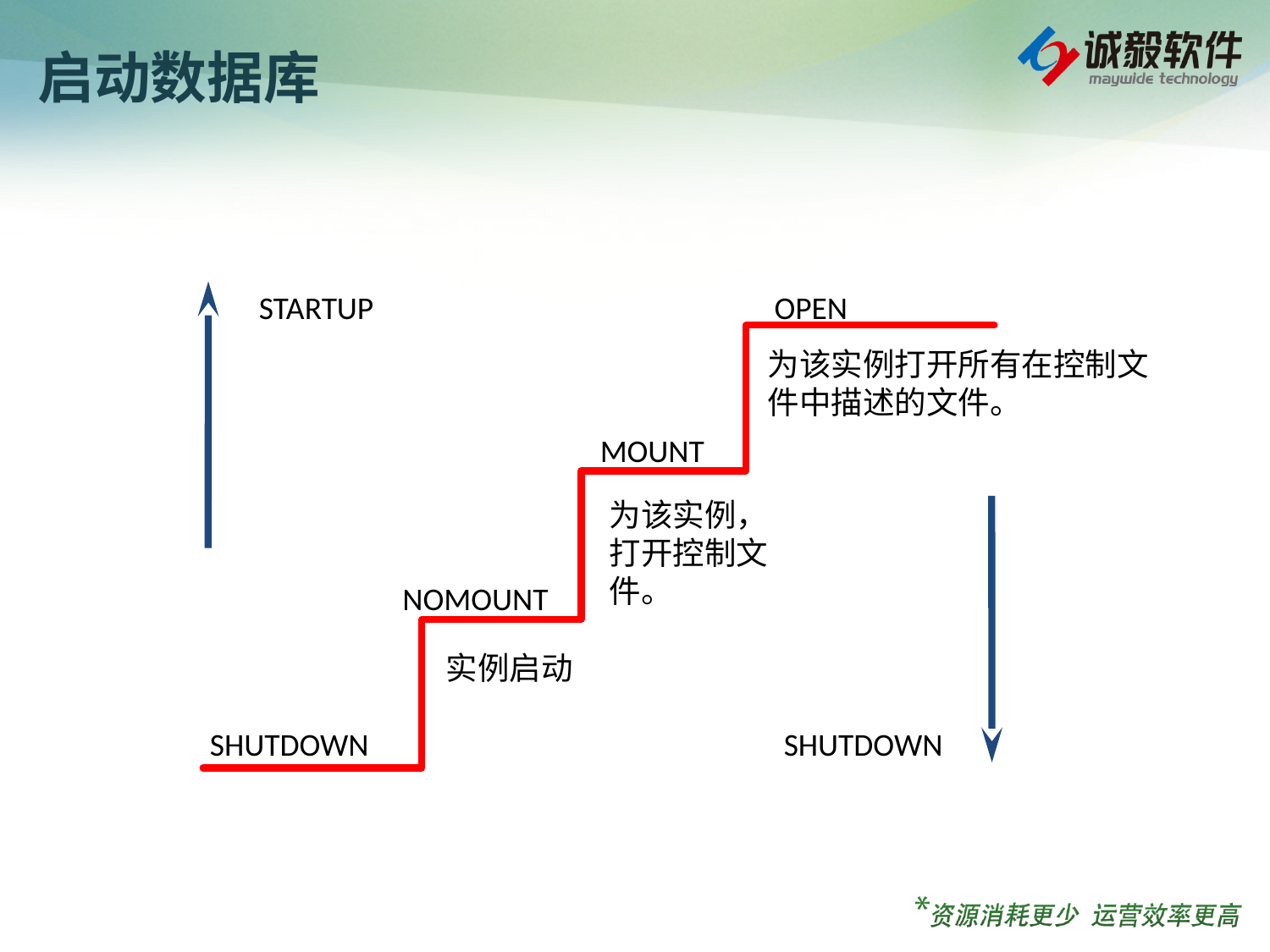

# 启动数据库

STARTUP
OPEN

为该实例打开所有在控制文件中描述的文件。
MOUNT
为该实例，
打开控制文
件。

NOMOUNT
实例启动
SHUTDOWN
SHUTDOWN